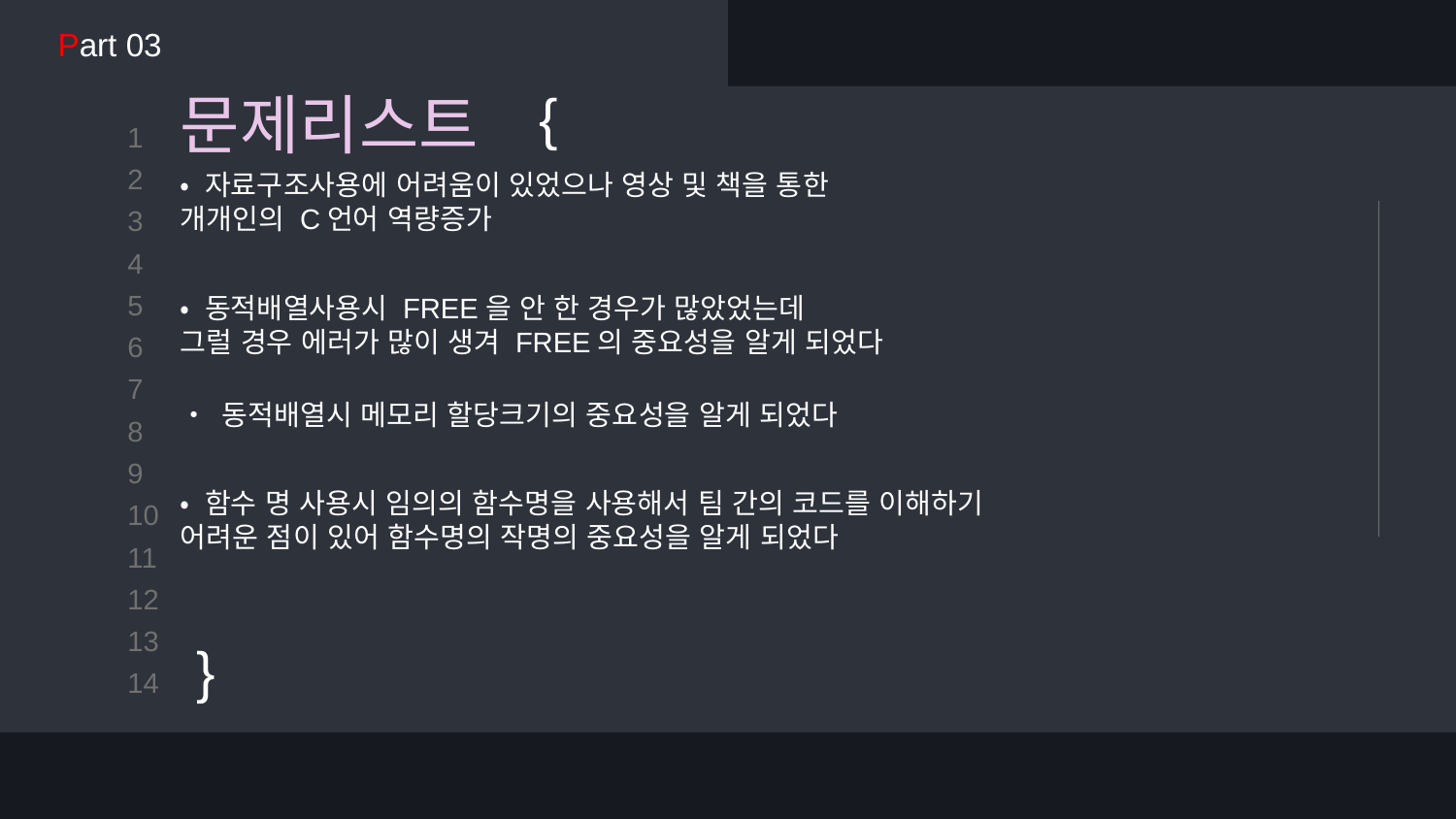

Part 03
{
문제리스트

• 자료구조사용에 어려움이 있었으나 영상 및 책을 통한
개개인의 C언어 역량증가

• 동적배열사용시 FREE을 안 한 경우가 많았었는데
그럴 경우 에러가 많이 생겨 FREE의 중요성을 알게 되었다

• 동적배열시 메모리 할당크기의 중요성을 알게 되었다

• 함수 명 사용시 임의의 함수명을 사용해서 팀 간의 코드를 이해하기
어려운 점이 있어 함수명의 작명의 중요성을 알게 되었다

}